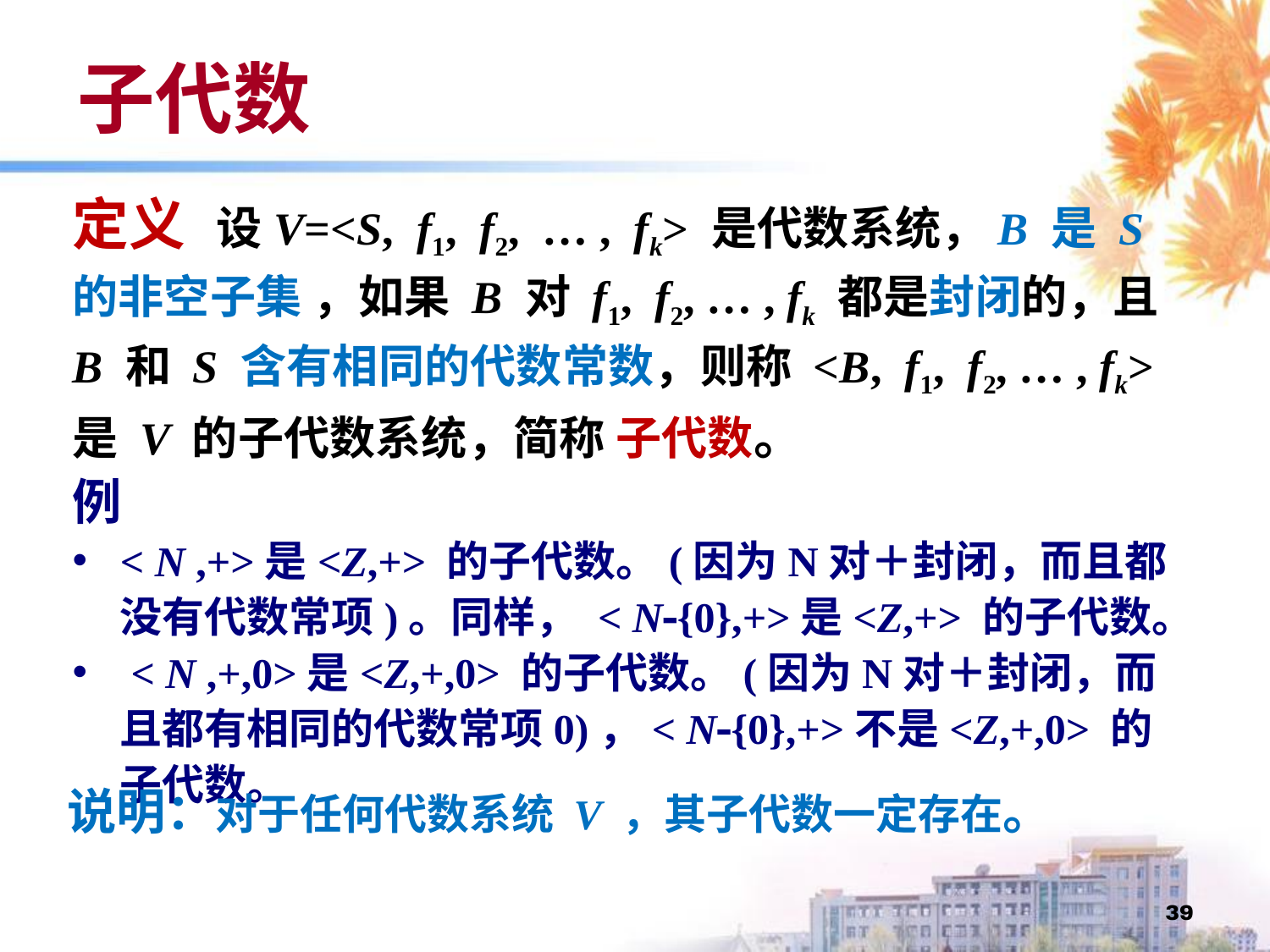

# 子代数
定义   设V=<S,  f1,  f2,  … ,  fk> 是代数系统，B 是 S 的非空子集 ，如果 B 对 f1,  f2, … , fk 都是封闭的，且 B 和 S 含有相同的代数常数，则称 <B,  f1,  f2, … , fk> 是 V 的子代数系统，简称 子代数。
例
< N ,+>是<Z,+> 的子代数。(因为N对＋封闭，而且都没有代数常项)。同样， < N−{0},+>是<Z,+> 的子代数。
 < N ,+,0>是<Z,+,0> 的子代数。(因为N对＋封闭，而且都有相同的代数常项0)，< N−{0},+>不是<Z,+,0> 的子代数。
说明：对于任何代数系统 V ，其子代数一定存在。
39